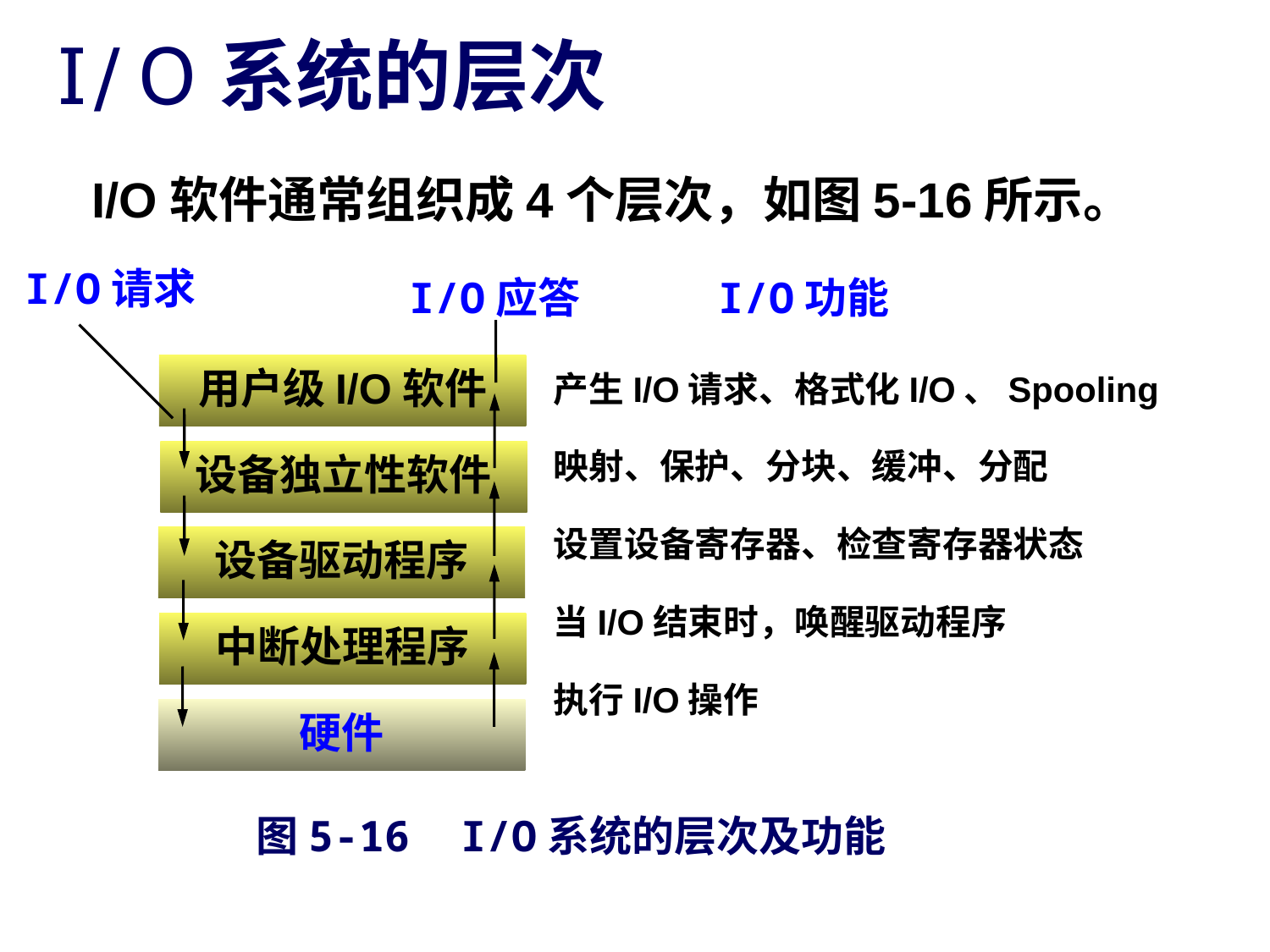

# I/O系统的层次
I/O软件通常组织成4个层次，如图5-16所示。
I/O请求
I/O应答
I/O功能

用户级I/O软件
产生I/O请求、格式化I/O、Spooling
映射、保护、分块、缓冲、分配
设置设备寄存器、检查寄存器状态
当I/O结束时，唤醒驱动程序
执行I/O操作

设备独立性软件

设备驱动程序

中断处理程序

硬件
图5-16  I/O系统的层次及功能
4